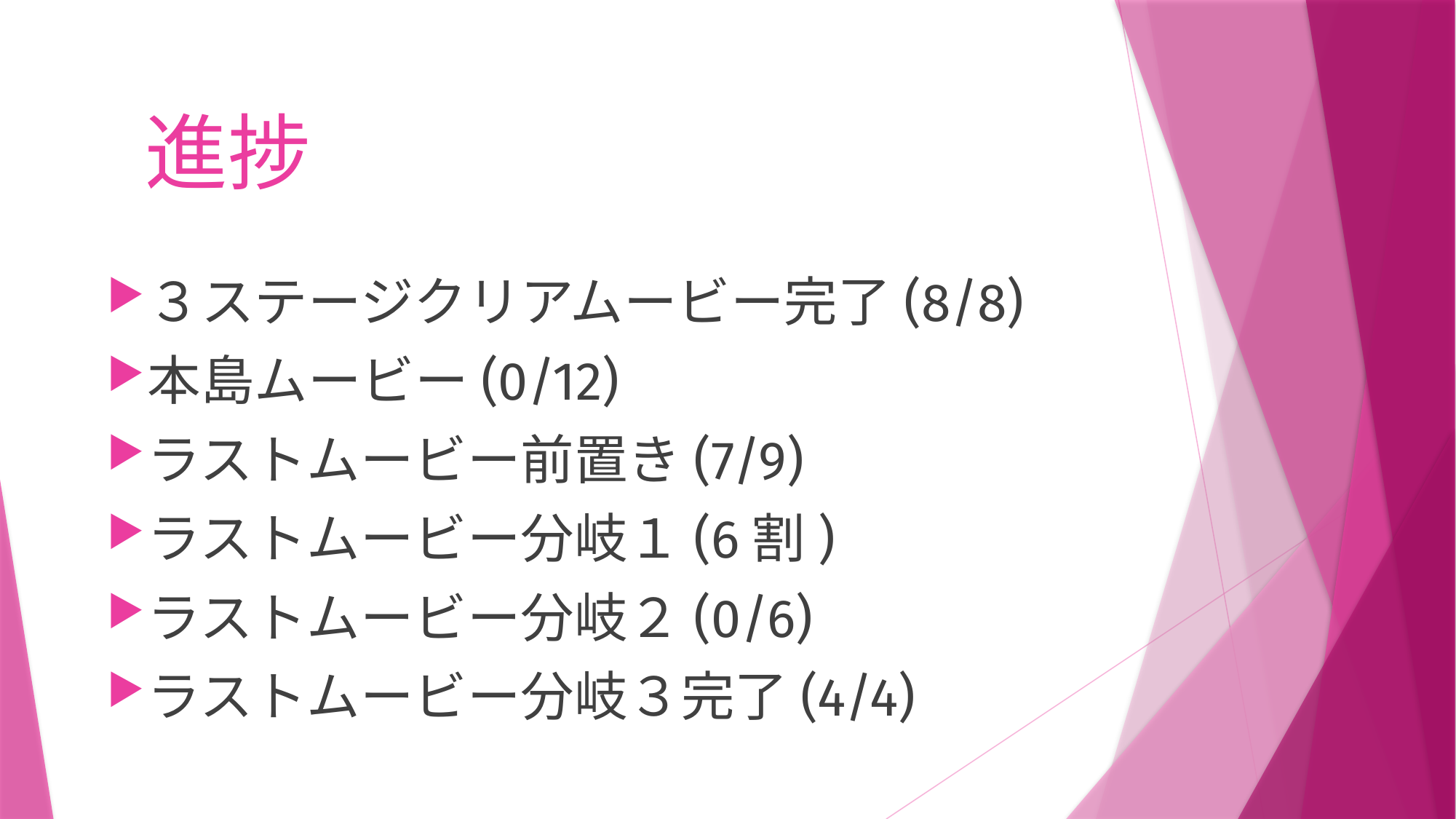

# 進捗
３ステージクリアムービー完了(8/8)
本島ムービー(0/12)
ラストムービー前置き(7/9)
ラストムービー分岐１(6割)
ラストムービー分岐２(0/6)
ラストムービー分岐３完了(4/4)